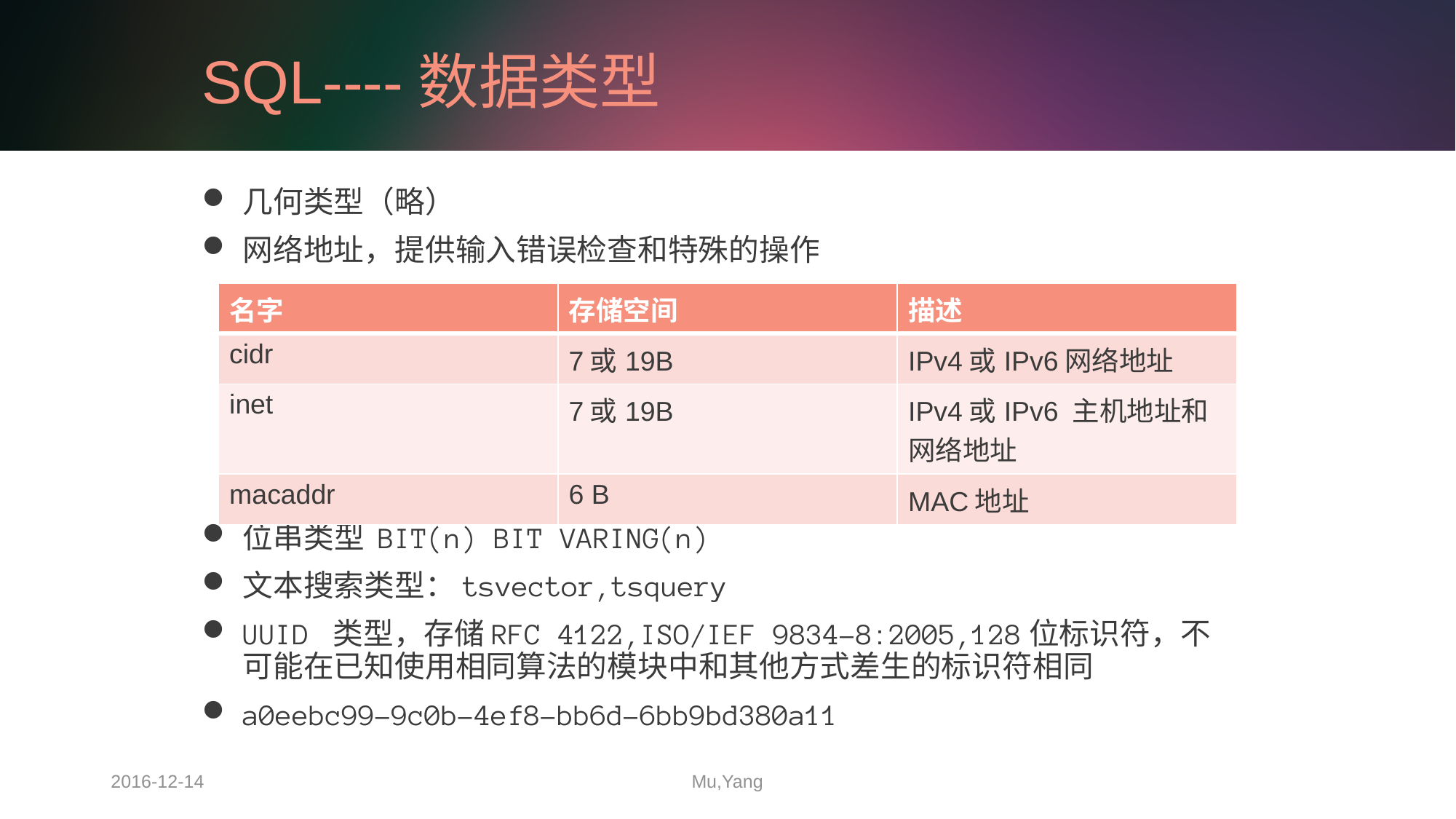

# SQL----数据类型
几何类型（略）
网络地址，提供输入错误检查和特殊的操作

位串类型 BIT(n) BIT VARING(n)
文本搜索类型：tsvector,tsquery
UUID 类型，存储RFC 4122,ISO/IEF 9834-8:2005,128位标识符，不可能在已知使用相同算法的模块中和其他方式差生的标识符相同
a0eebc99-9c0b-4ef8-bb6d-6bb9bd380a11

| 名字 | 存储空间 | 描述 |
| --- | --- | --- |
| cidr | 7或19B | IPv4或IPv6网络地址 |
| inet | 7或19B | IPv4或IPv6 主机地址和网络地址 |
| macaddr | 6 B | MAC地址 |
2016-12-14
Mu,Yang
76